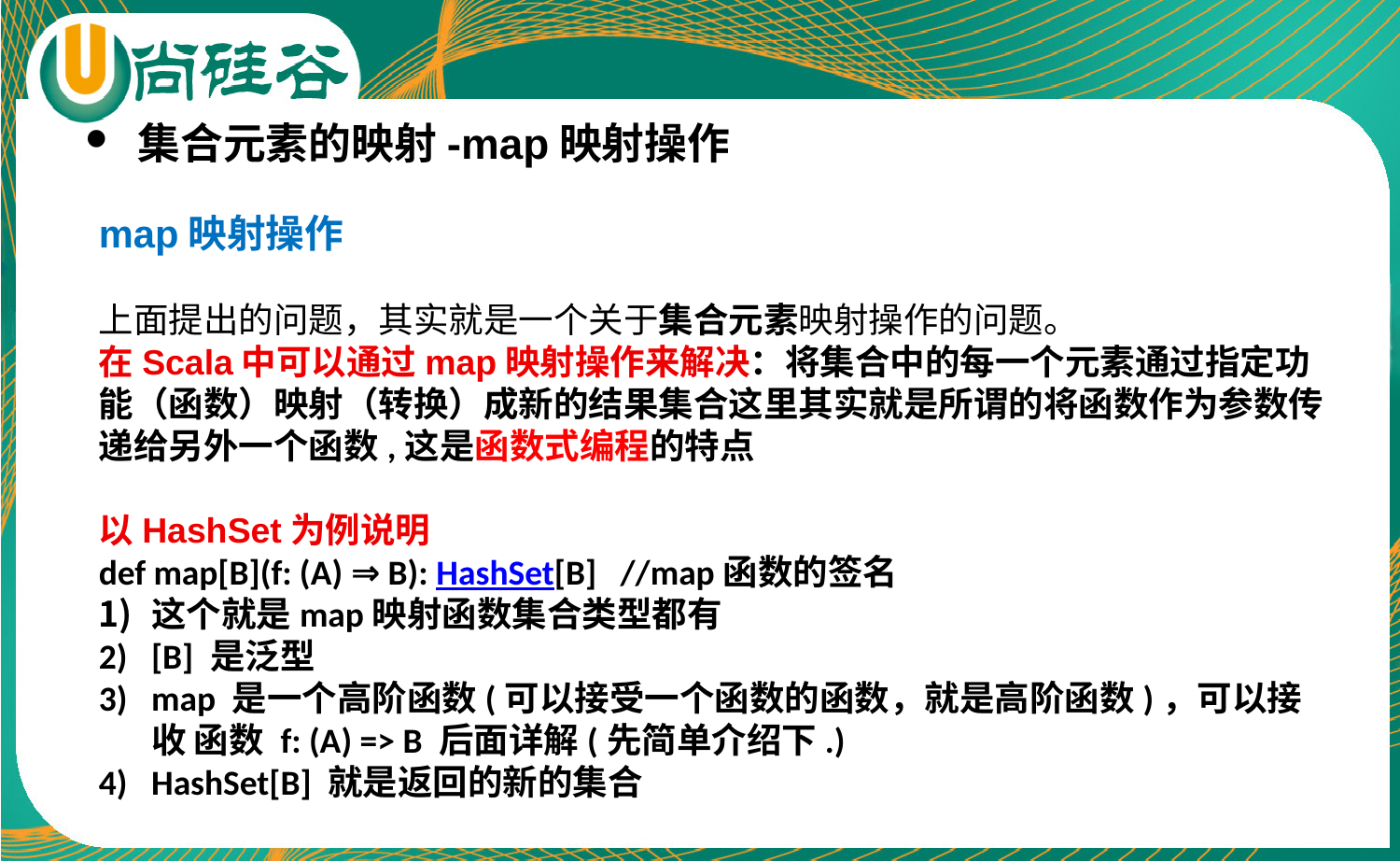

集合元素的映射-map映射操作

map映射操作

上面提出的问题，其实就是一个关于集合元素映射操作的问题。
在Scala中可以通过map映射操作来解决：将集合中的每一个元素通过指定功能（函数）映射（转换）成新的结果集合这里其实就是所谓的将函数作为参数传递给另外一个函数,这是函数式编程的特点

以HashSet为例说明
def map[B](f: (A) ⇒ B): HashSet[B]   //map函数的签名
这个就是map映射函数集合类型都有
[B] 是泛型
map 是一个高阶函数(可以接受一个函数的函数，就是高阶函数)，可以接收 函数 f: (A) => B 后面详解(先简单介绍下.)
HashSet[B] 就是返回的新的集合